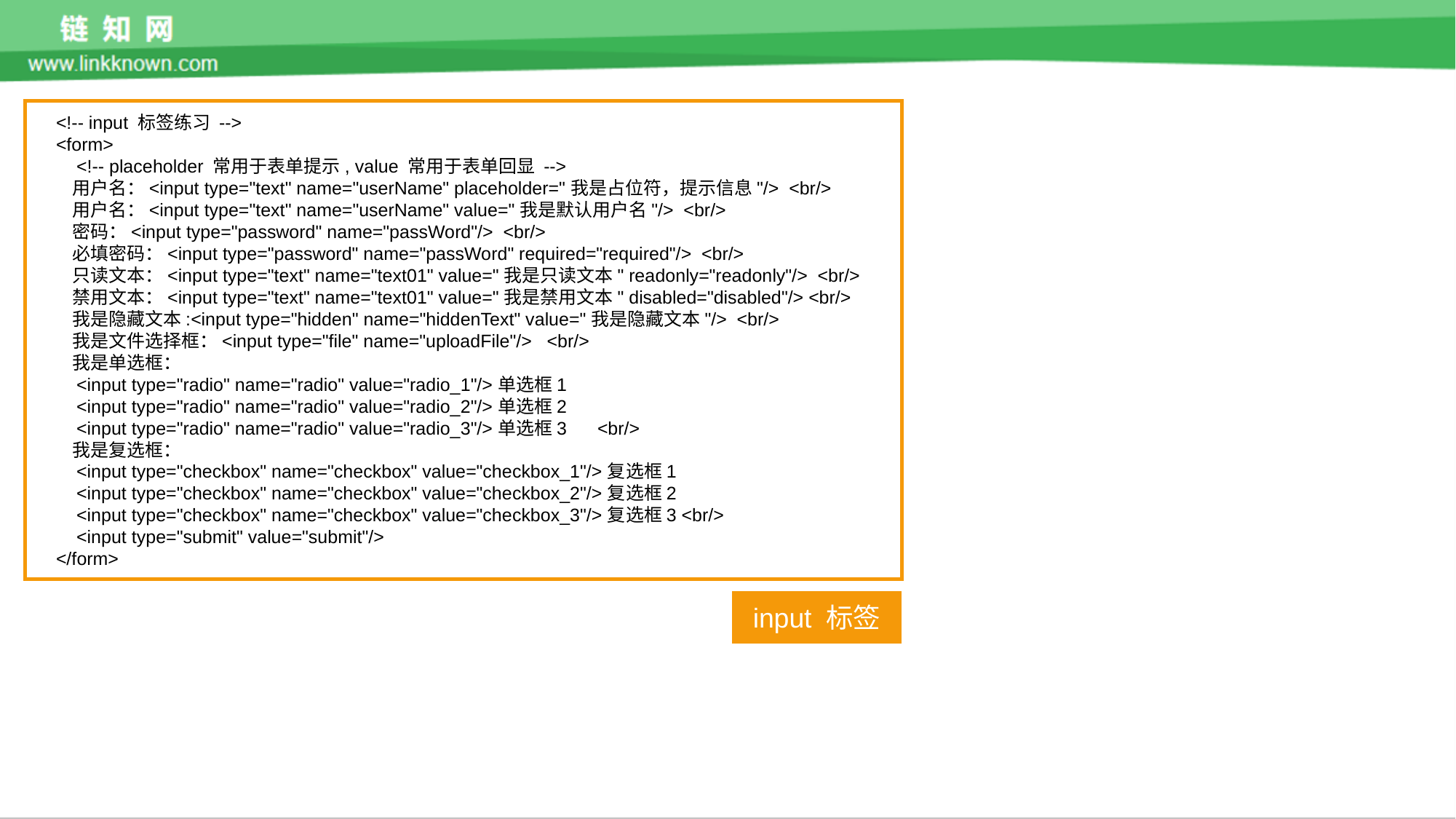

<!-- input 标签练习 -->
    <form>
        <!-- placeholder 常用于表单提示, value 常用于表单回显 -->
        用户名：<input type="text" name="userName" placeholder="我是占位符，提示信息"/>  <br/>
        用户名：<input type="text" name="userName" value="我是默认用户名"/>  <br/>
        密码：<input type="password" name="passWord"/>  <br/>
        必填密码：<input type="password" name="passWord" required="required"/>  <br/>
        只读文本：<input type="text" name="text01" value="我是只读文本" readonly="readonly"/>  <br/>
        禁用文本：<input type="text" name="text01" value="我是禁用文本" disabled="disabled"/> <br/>
        我是隐藏文本:<input type="hidden" name="hiddenText" value="我是隐藏文本"/>  <br/>
        我是文件选择框：<input type="file" name="uploadFile"/>   <br/>
        我是单选框：
        <input type="radio" name="radio" value="radio_1"/>单选框1
        <input type="radio" name="radio" value="radio_2"/>单选框2
        <input type="radio" name="radio" value="radio_3"/>单选框3      <br/>
        我是复选框：
        <input type="checkbox" name="checkbox" value="checkbox_1"/>复选框1
        <input type="checkbox" name="checkbox" value="checkbox_2"/>复选框2
        <input type="checkbox" name="checkbox" value="checkbox_3"/>复选框3 <br/>
        <input type="submit" value="submit"/>
    </form>
input 标签